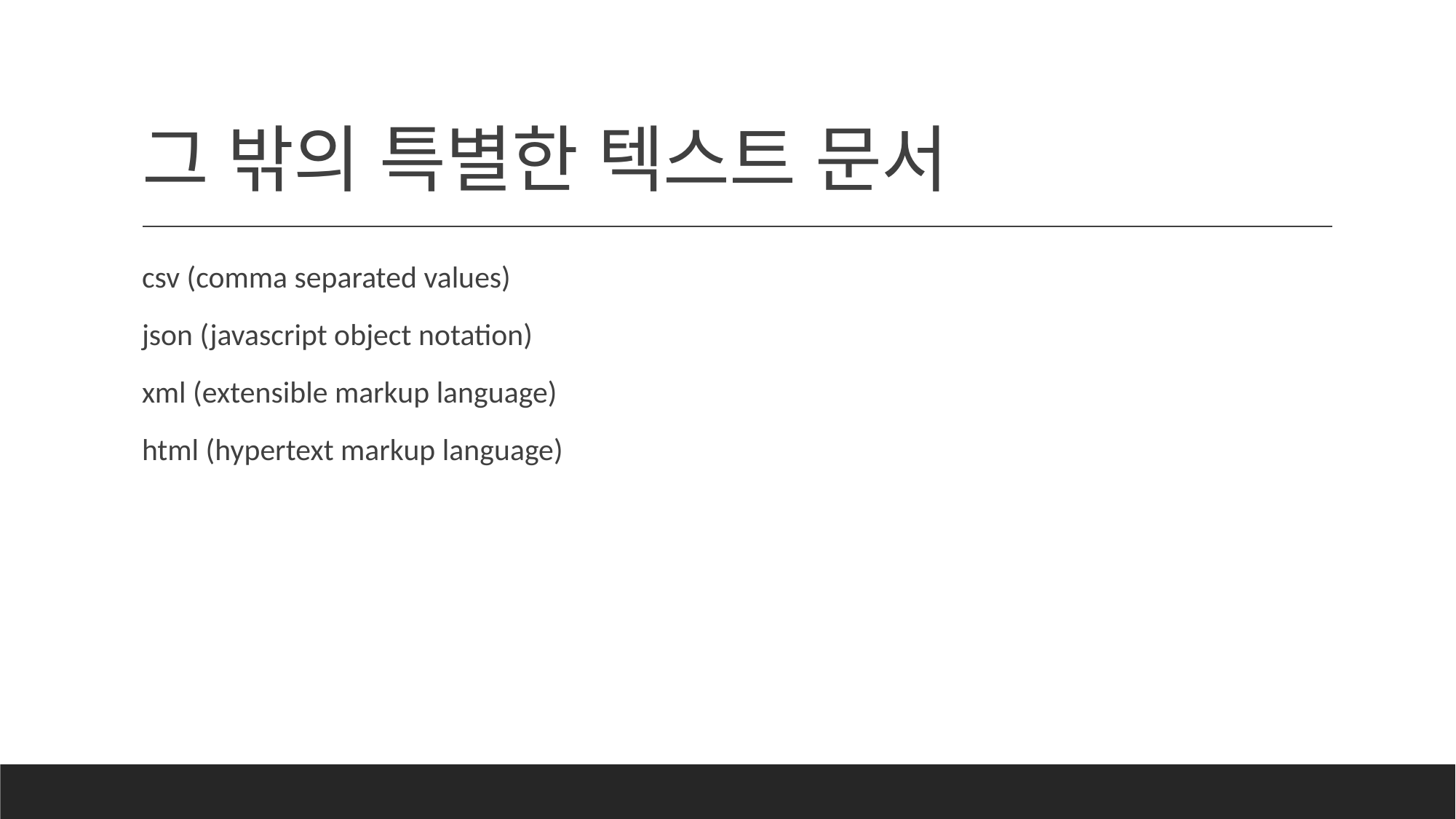

# 그 밖의 특별한 텍스트 문서
csv (comma separated values)
json (javascript object notation)
xml (extensible markup language)
html (hypertext markup language)